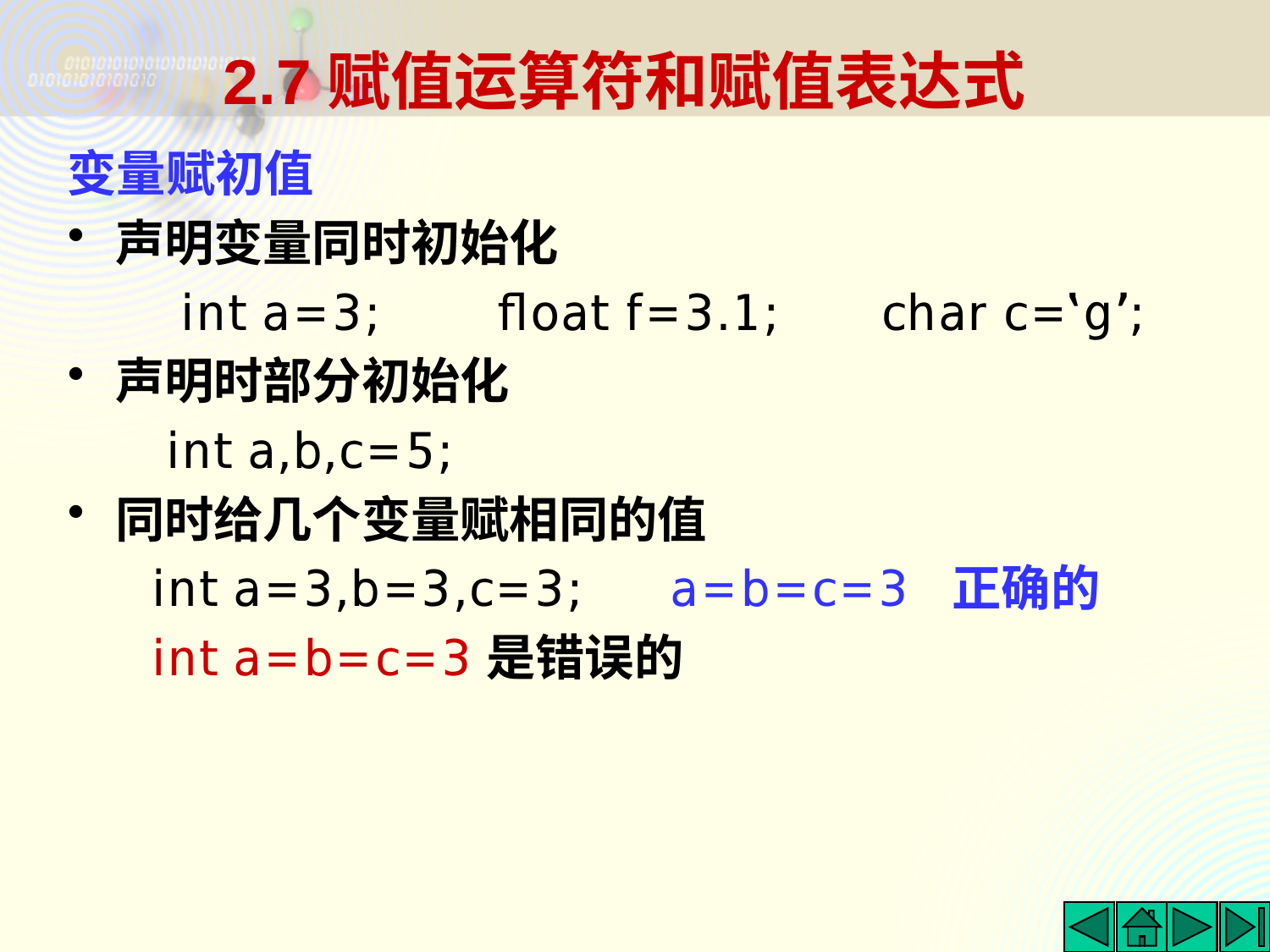

# 2.7赋值运算符和赋值表达式
变量赋初值
声明变量同时初始化
        int a=3;        float f=3.1;       char c=‘g’;
声明时部分初始化
       int a,b,c=5;
同时给几个变量赋相同的值
      int a=3,b=3,c=3;      a=b=c=3  正确的
      int a=b=c=3是错误的